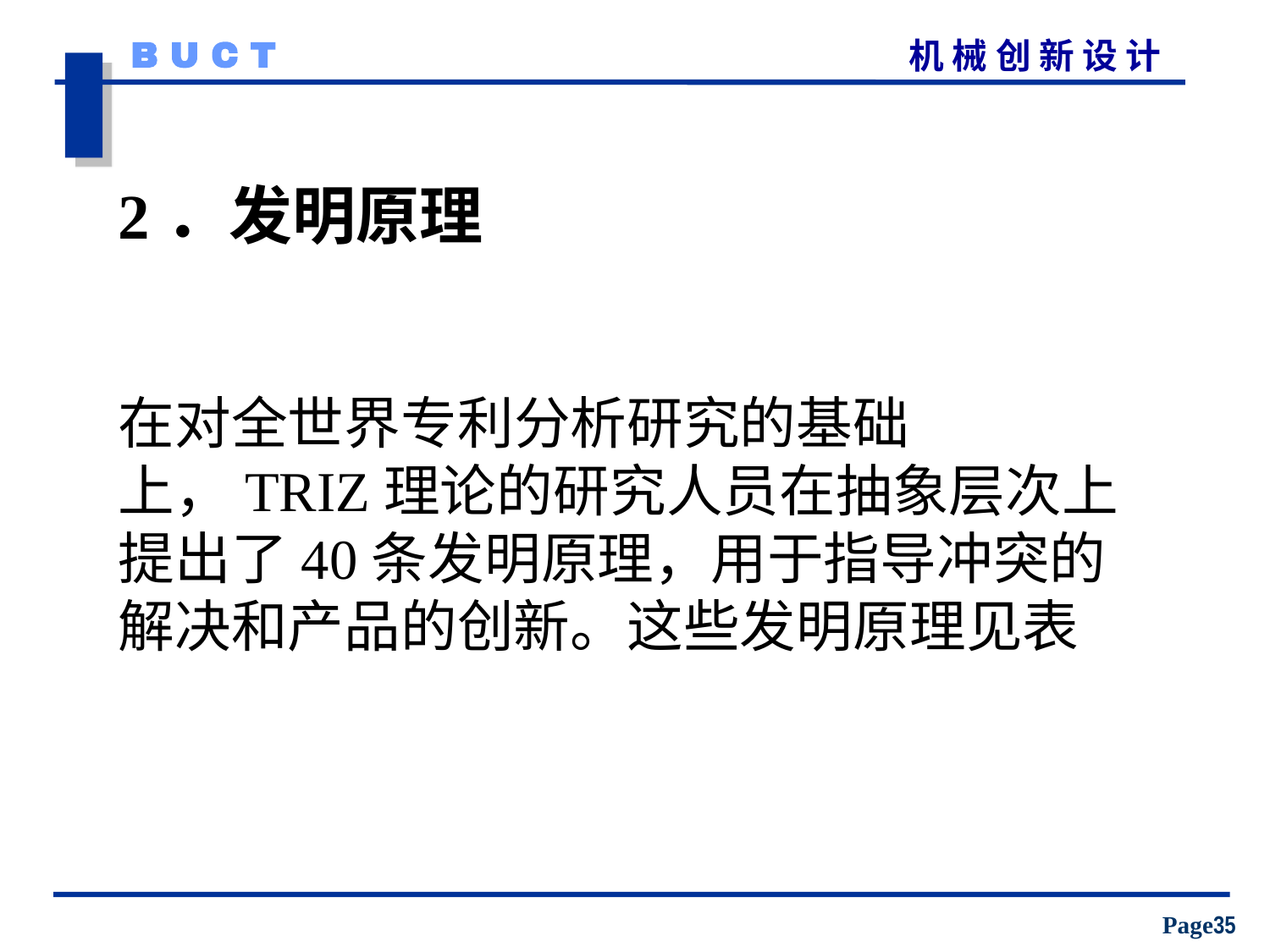

2．发明原理

在对全世界专利分析研究的基础上，TRIZ理论的研究人员在抽象层次上提出了40条发明原理，用于指导冲突的解决和产品的创新。这些发明原理见表
Page35